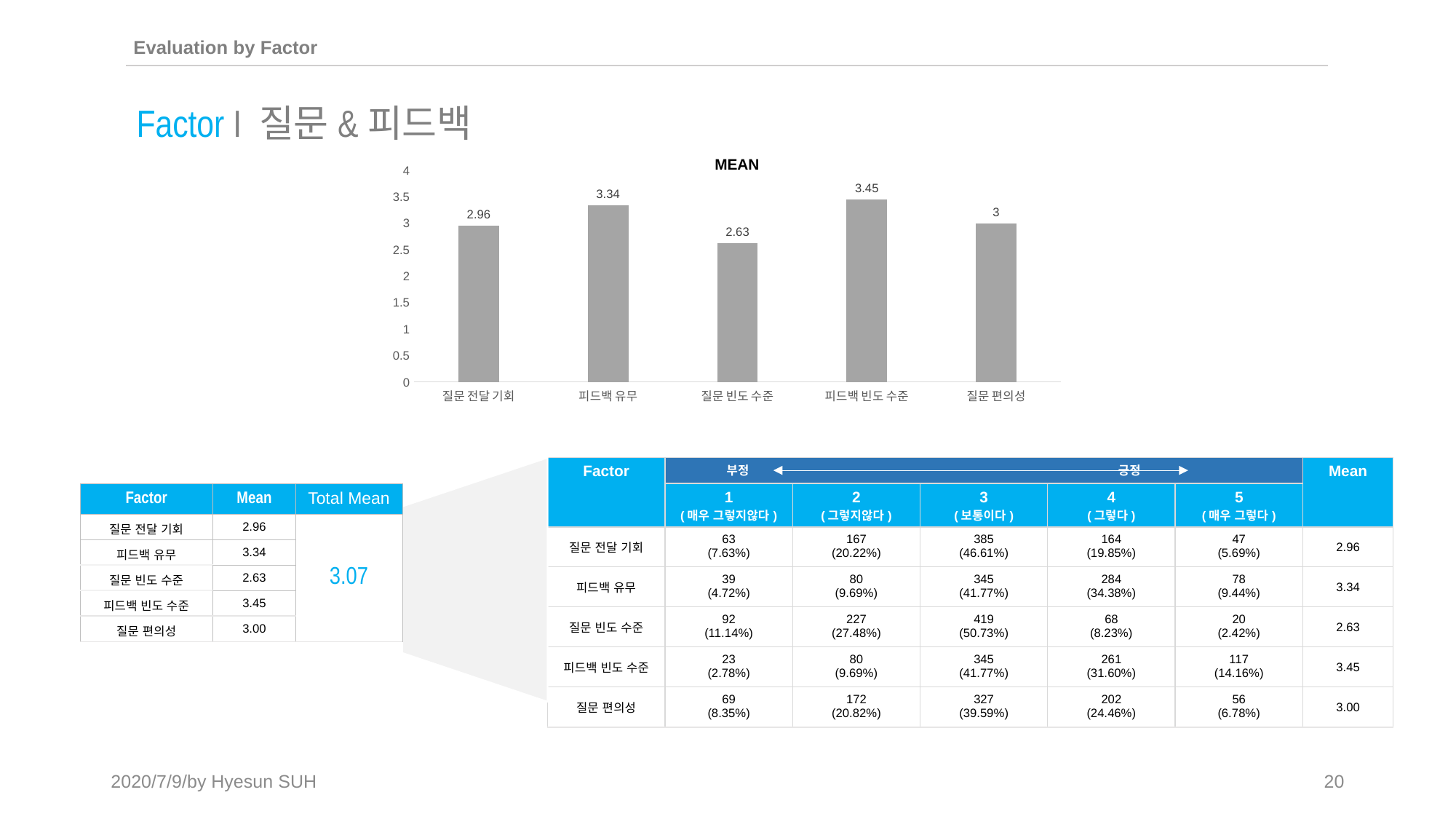

Evaluation by Factor
Factor I 질문&피드백
MEAN

### Chart

| Category | 계열 1 |
|---|---|
| 질문 전달 기회 | 2.96 |
| 피드백 유무 | 3.34 |
| 질문 빈도 수준 | 2.63 |
| 피드백 빈도 수준 | 3.45 |
| 질문 편의성 | 3.0 |
부정                                                                                                           긍정
| Factor |  |  |  |  |  | Mean |
| --- | --- | --- | --- | --- | --- | --- |
|  | 1 (매우 그렇지않다) | 2 (그렇지않다) | 3 (보통이다) | 4 (그렇다) | 5 (매우 그렇다) |  |
| 질문 전달 기회 | 63 (7.63%) | 167 (20.22%) | 385 (46.61%) | 164 (19.85%) | 47 (5.69%) | 2.96 |
| 피드백 유무 | 39 (4.72%) | 80 (9.69%) | 345 (41.77%) | 284 (34.38%) | 78 (9.44%) | 3.34 |
| 질문 빈도 수준 | 92 (11.14%) | 227 (27.48%) | 419 (50.73%) | 68 (8.23%) | 20 (2.42%) | 2.63 |
| 피드백 빈도 수준 | 23 (2.78%) | 80 (9.69%) | 345 (41.77%) | 261 (31.60%) | 117 (14.16%) | 3.45 |
| 질문 편의성 | 69 (8.35%) | 172 (20.82%) | 327 (39.59%) | 202 (24.46%) | 56 (6.78%) | 3.00 |
| Factor | Mean | Total Mean |
| --- | --- | --- |
| 질문 전달 기회 | 2.96 | 3.07 |
| 피드백 유무 | 3.34 |  |
| 질문 빈도 수준 | 2.63 |  |
| 피드백 빈도 수준 | 3.45 |  |
| 질문 편의성 | 3.00 |  |

2020/7/9/by Hyesun SUH
20